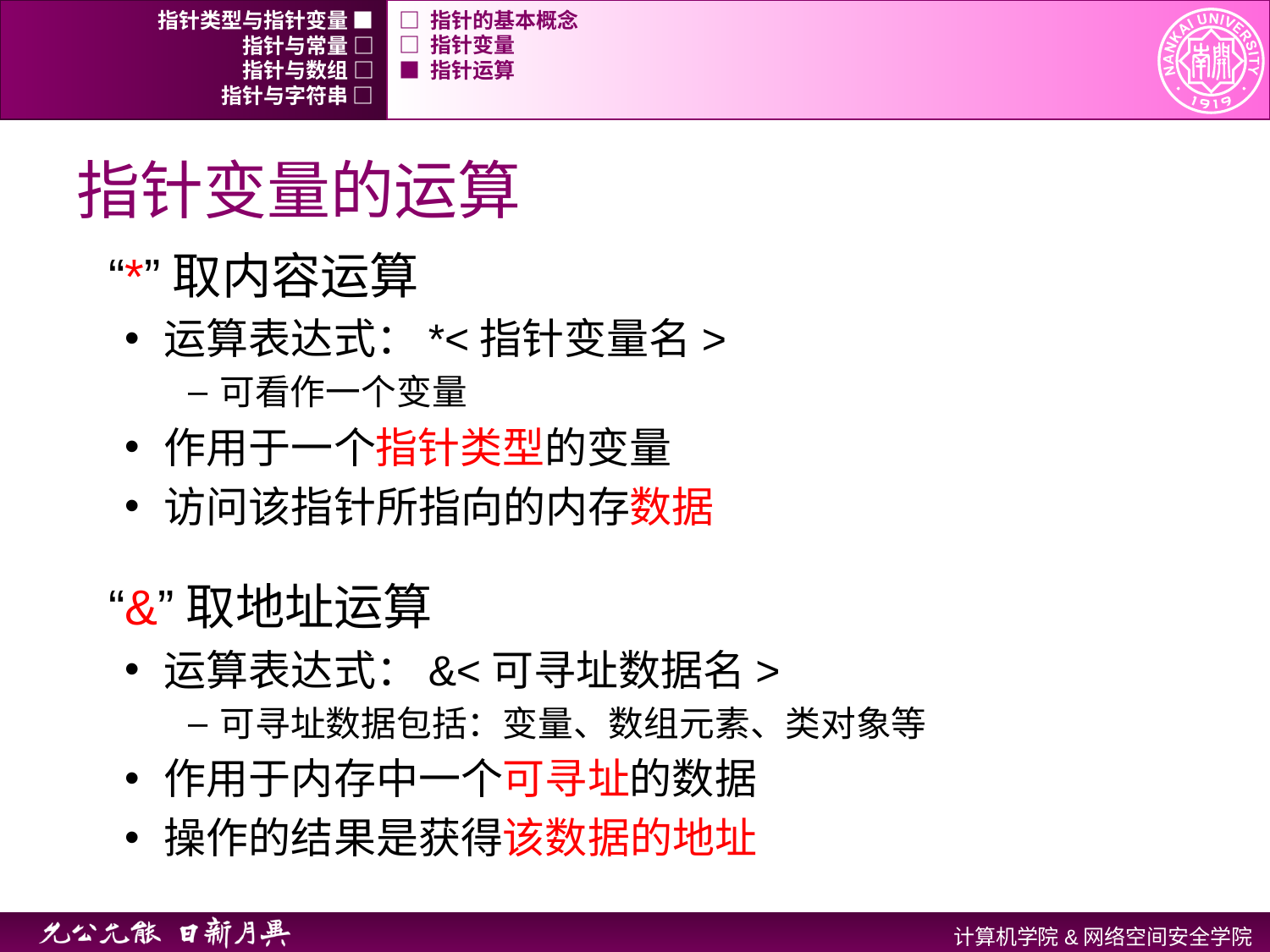

指针类型与指针变量 ■
□ 指针的基本概念
指针与常量 □
□ 指针变量
指针与数组 □
■ 指针运算
指针与字符串 □

# 指针变量的运算
“*”取内容运算
运算表达式：*<指针变量名>
可看作一个变量
作用于一个指针类型的变量
访问该指针所指向的内存数据
“&”取地址运算
运算表达式：&<可寻址数据名>
可寻址数据包括：变量、数组元素、类对象等
作用于内存中一个可寻址的数据
操作的结果是获得该数据的地址